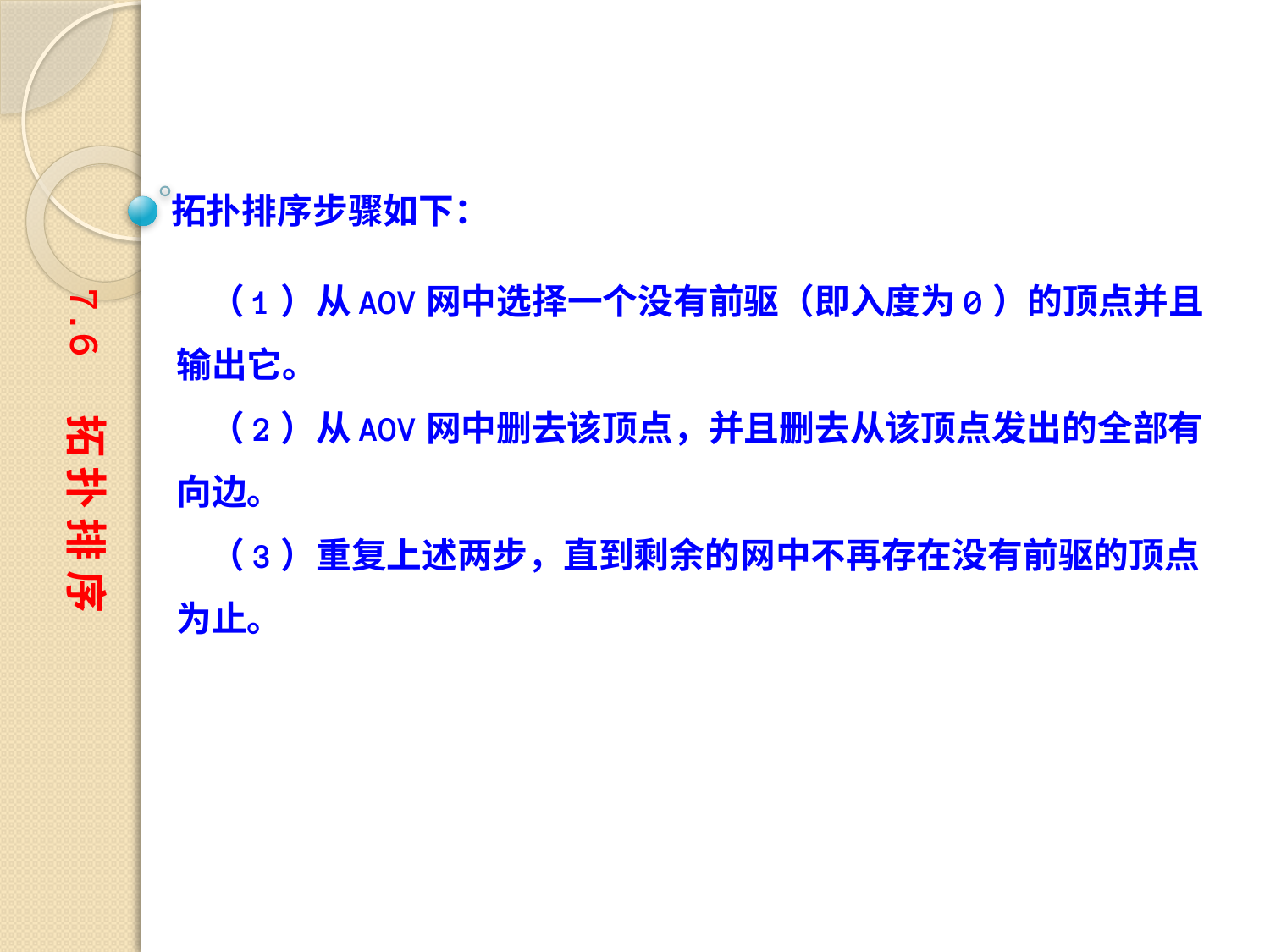

拓扑排序步骤如下：
7.6  拓 扑 排 序
   （1）从AOV网中选择一个没有前驱（即入度为0）的顶点并且输出它。
   （2）从AOV网中删去该顶点，并且删去从该顶点发出的全部有向边。
   （3）重复上述两步，直到剩余的网中不再存在没有前驱的顶点为止。